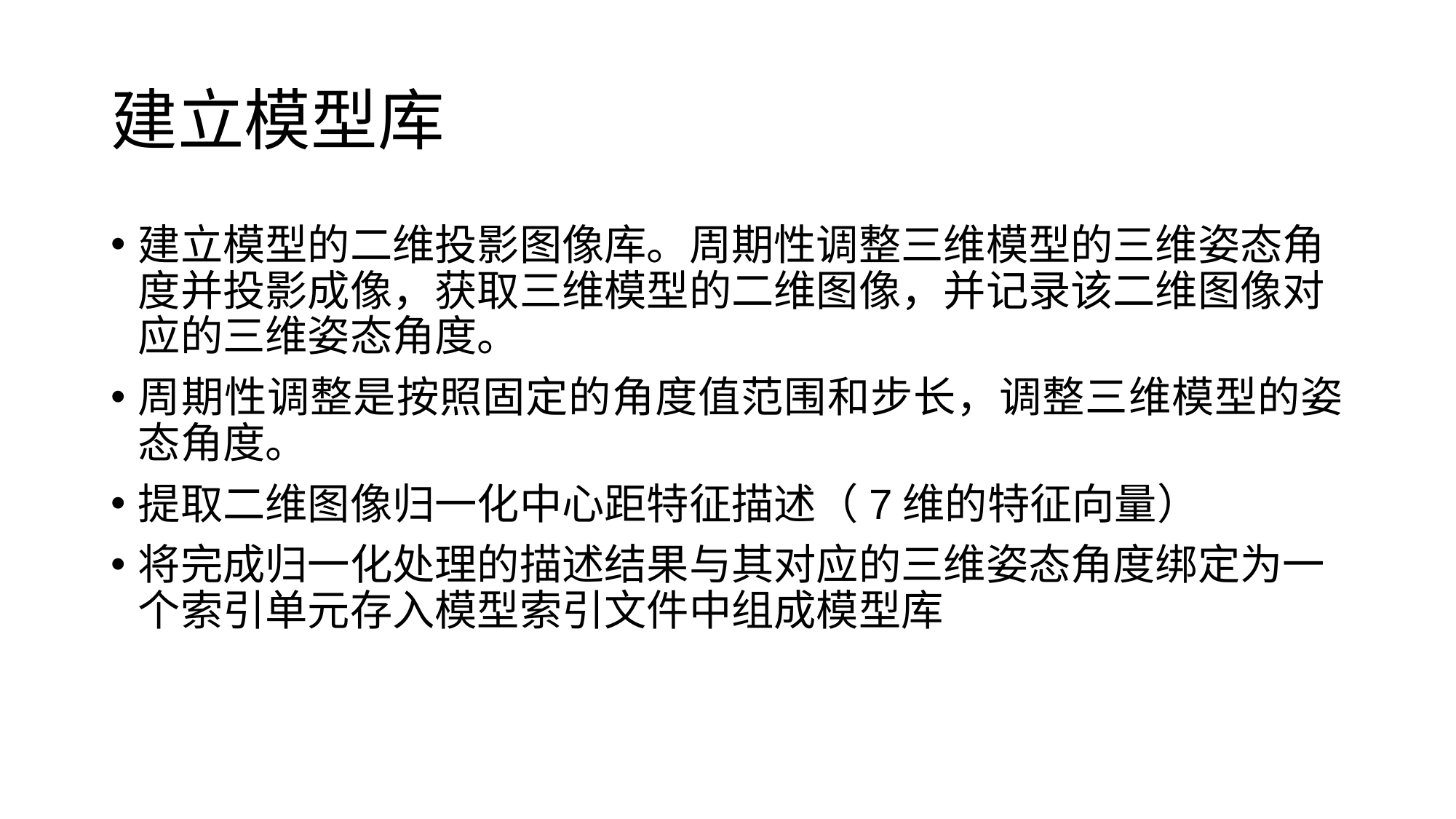

# 建立模型库
建立模型的二维投影图像库。周期性调整三维模型的三维姿态角度并投影成像，获取三维模型的二维图像，并记录该二维图像对应的三维姿态角度。
周期性调整是按照固定的角度值范围和步长，调整三维模型的姿态角度。
提取二维图像归一化中心距特征描述（7维的特征向量）
将完成归一化处理的描述结果与其对应的三维姿态角度绑定为一个索引单元存入模型索引文件中组成模型库